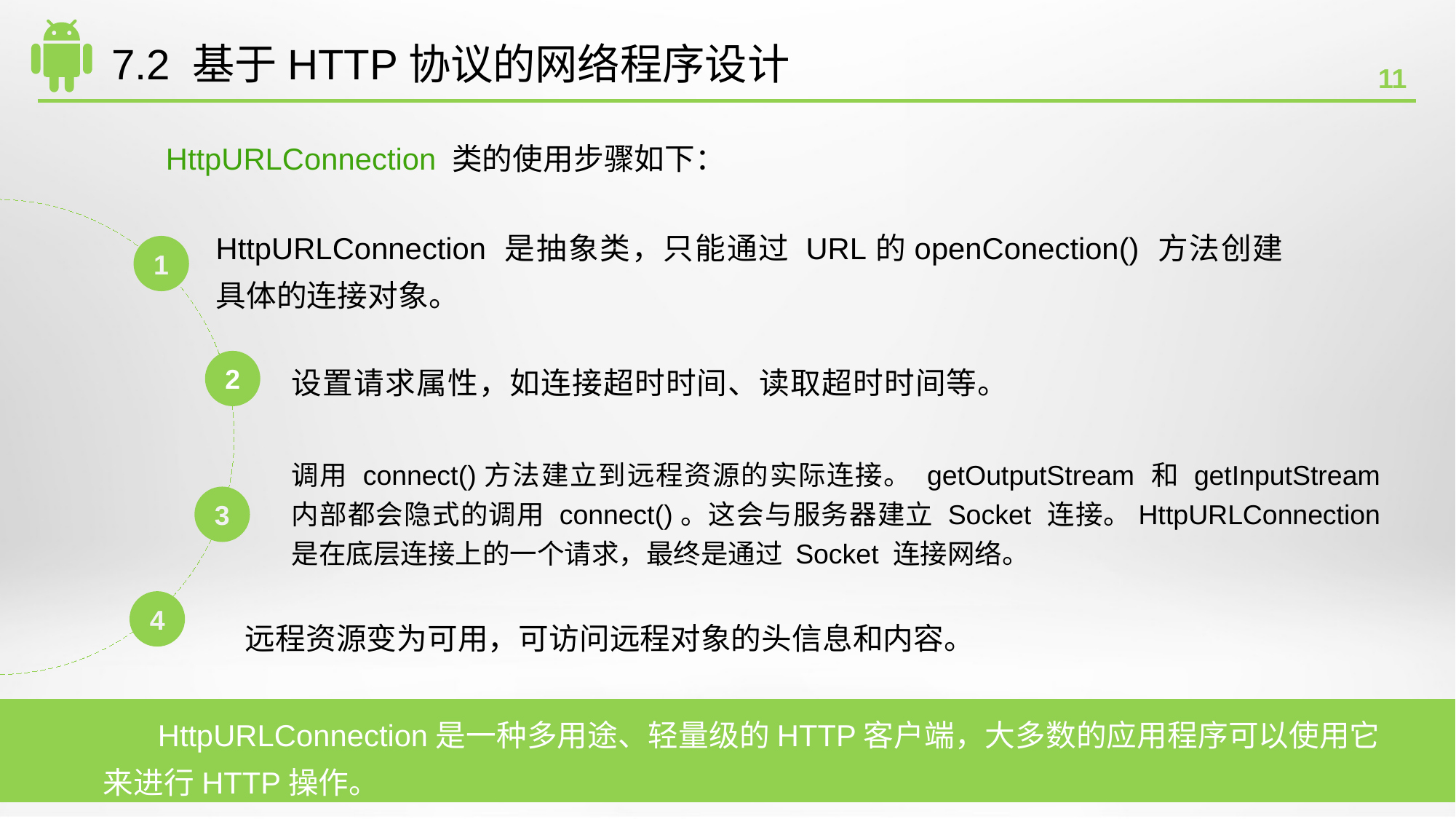

# 7.2 基于HTTP协议的网络程序设计
HttpURLConnection 类的使用步骤如下：

HttpURLConnection 是抽象类，只能通过 URL的openConection() 方法创建具体的连接对象。
1
设置请求属性，如连接超时时间、读取超时时间等。
2
调用 connect()方法建立到远程资源的实际连接。 getOutputStream 和 getInputStream 内部都会隐式的调用 connect()。这会与服务器建立 Socket 连接。HttpURLConnection 是在底层连接上的一个请求，最终是通过 Socket 连接网络。
3
4
远程资源变为可用，可访问远程对象的头信息和内容。

HttpURLConnection是一种多用途、轻量级的HTTP客户端，大多数的应用程序可以使用它来进行HTTP操作。